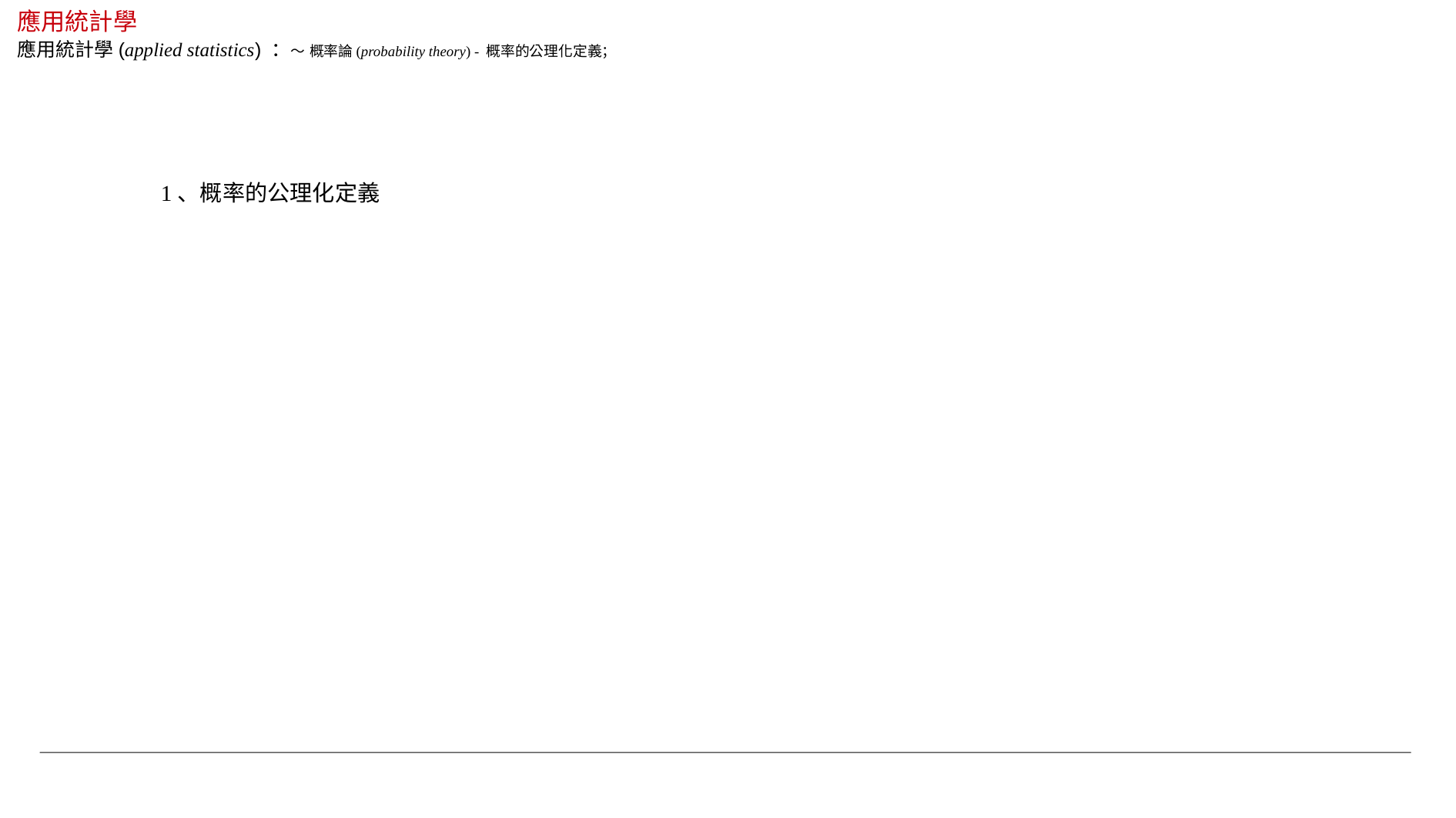

應用統計學
應用統計學(applied statistics) ：～ 概率論(probability theory) - 概率的公理化定義；
1、概率的公理化定義